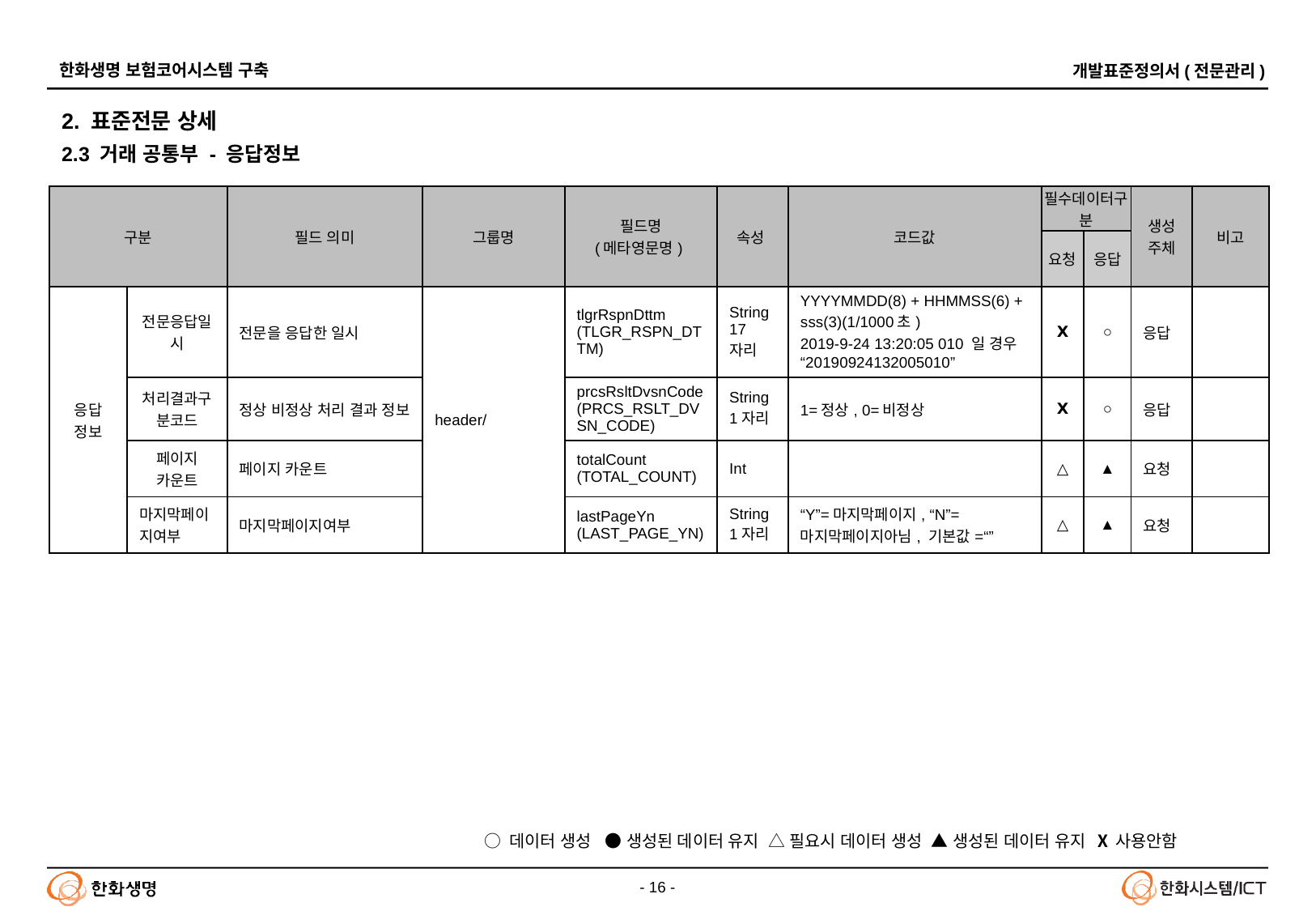

# 2. 표준전문 상세 2.3 거래 공통부 - 응답정보
| 구분 |  | 필드 의미 | 그룹명 | 필드명 (메타영문명) | 속성 | 코드값 | 필수데이터구분 |  | 생성 주체 | 비고 |
| --- | --- | --- | --- | --- | --- | --- | --- | --- | --- | --- |
|  |  |  |  |  |  |  | 요청 | 응답 |  |  |
| 응답 정보 | 전문응답일시 | 전문을 응답한 일시 | header/ | tlgrRspnDttm (TLGR\_RSPN\_DTTM) | String 17자리 | YYYYMMDD(8) + HHMMSS(6) + sss(3)(1/1000초) 2019-9-24 13:20:05 010 일 경우 “20190924132005010” | Ⅹ | ○ | 응답 |  |
|  | 처리결과구분코드 | 정상 비정상 처리 결과 정보 |  | prcsRsltDvsnCode (PRCS\_RSLT\_DVSN\_CODE) | String 1자리 | 1=정상, 0=비정상 | Ⅹ | ○ | 응답 |  |
|  | 페이지 카운트 | 페이지 카운트 |  | totalCount (TOTAL\_COUNT) | Int |  | △ | ▲ | 요청 |  |
|  | 마지막페이지여부 | 마지막페이지여부 |  | lastPageYn (LAST\_PAGE\_YN) | String 1자리 | “Y”=마지막페이지, “N”=마지막페이지아님, 기본값=“” | △ | ▲ | 요청 |  |
○ 데이터 생성   ● 생성된 데이터 유지  △ 필요시 데이터 생성  ▲ 생성된 데이터 유지  Ⅹ 사용안함